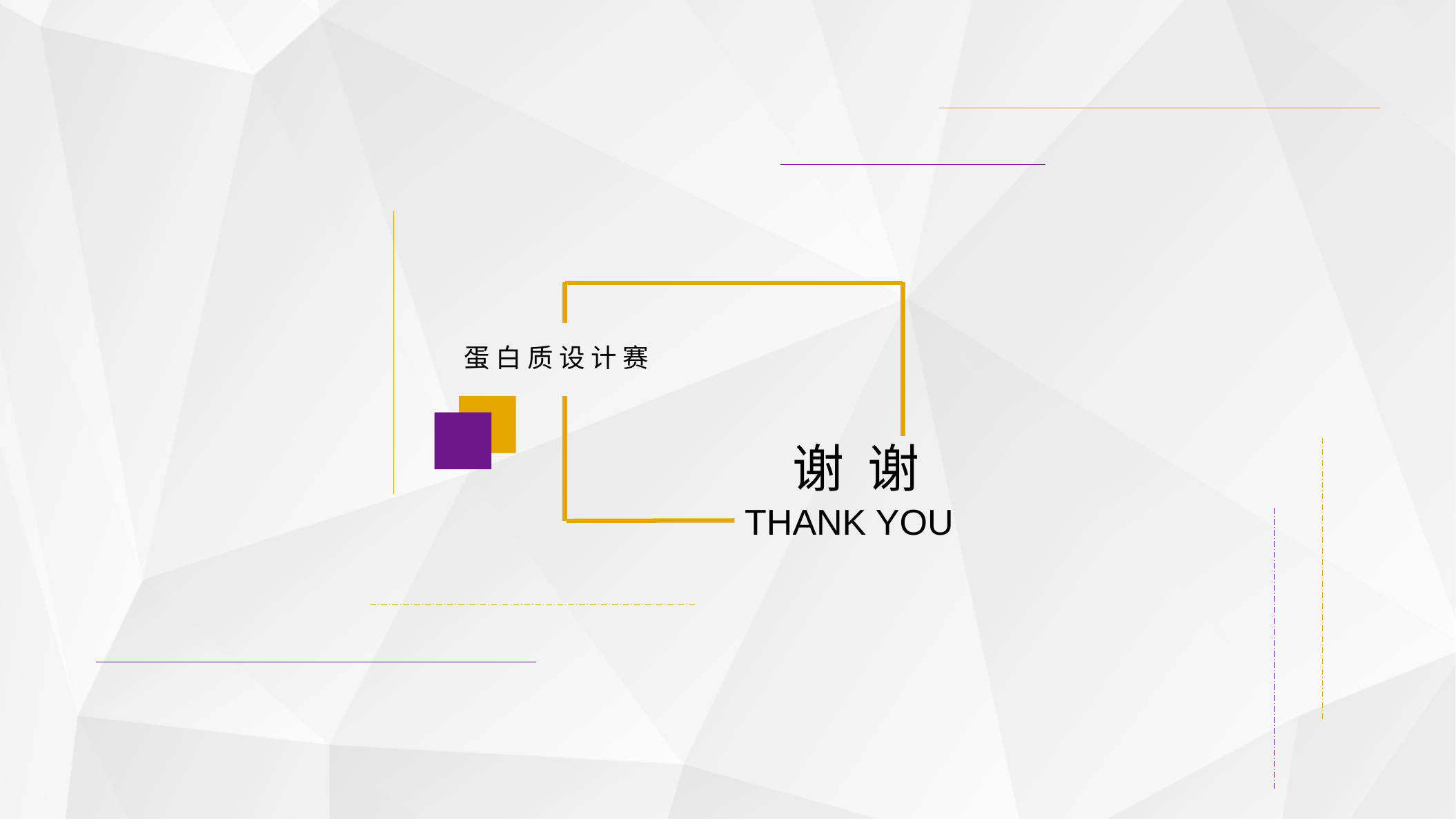

蛋 白 质 设 计 赛

谢  谢
THANK YOU